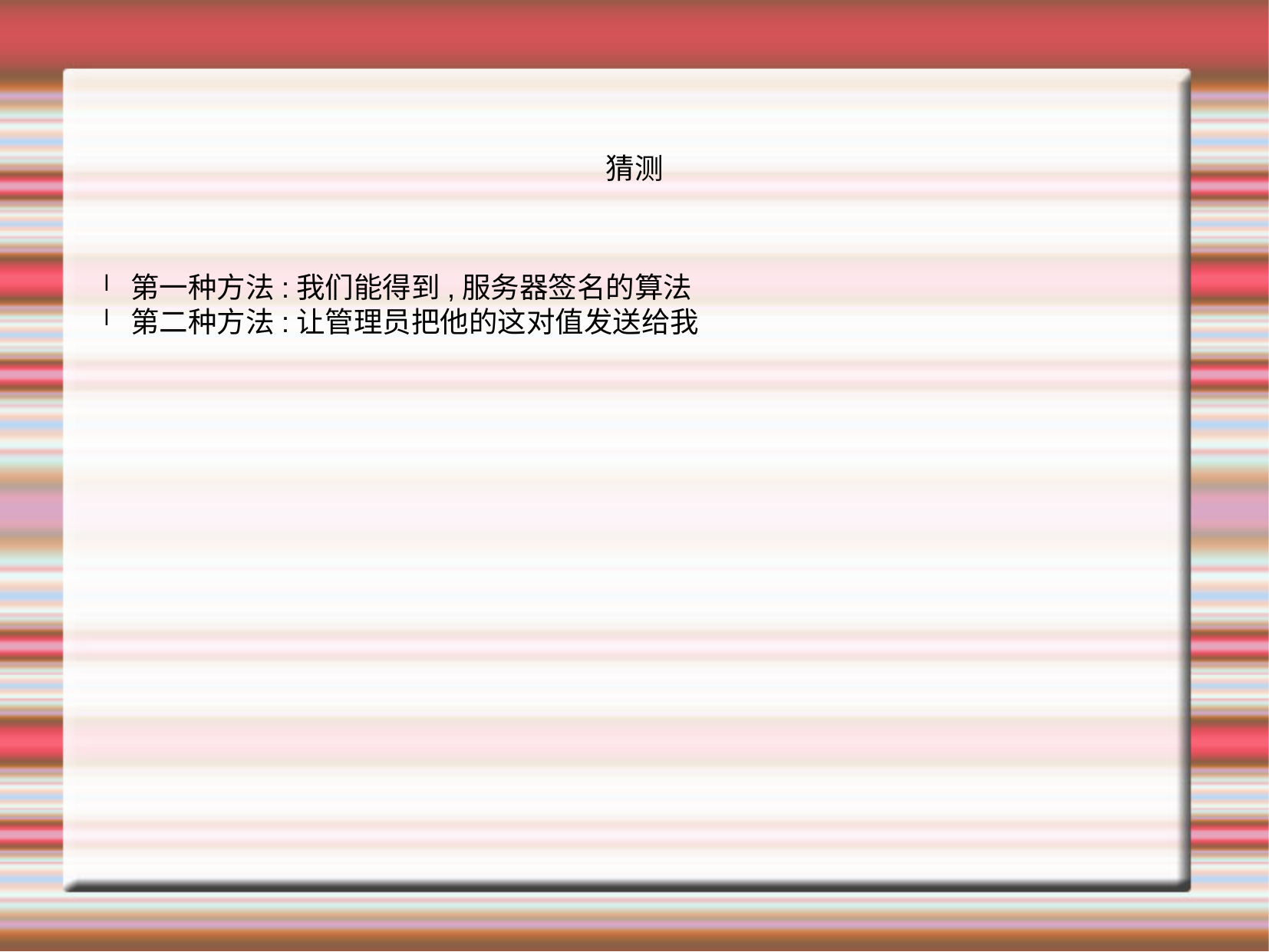

猜测
第一种方法:我们能得到,服务器签名的算法
第二种方法:让管理员把他的这对值发送给我